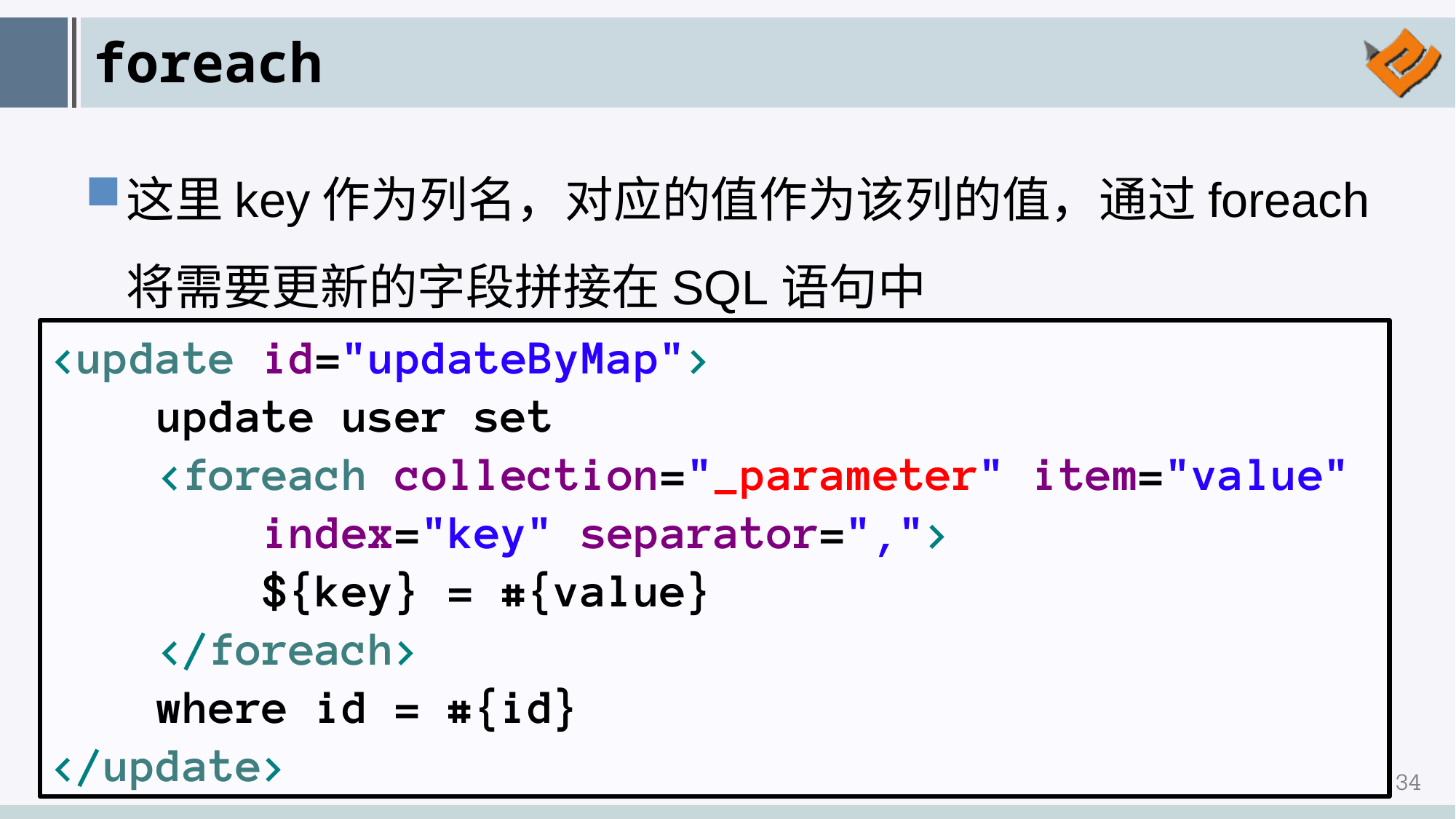

# foreach
这里key作为列名，对应的值作为该列的值，通过foreach将需要更新的字段拼接在SQL语句中
<update id="updateByMap">
    update user set
    <foreach collection="_parameter" item="value"
        index="key" separator=",">
        ${key} = #{value}
    </foreach>
    where id = #{id}
</update>